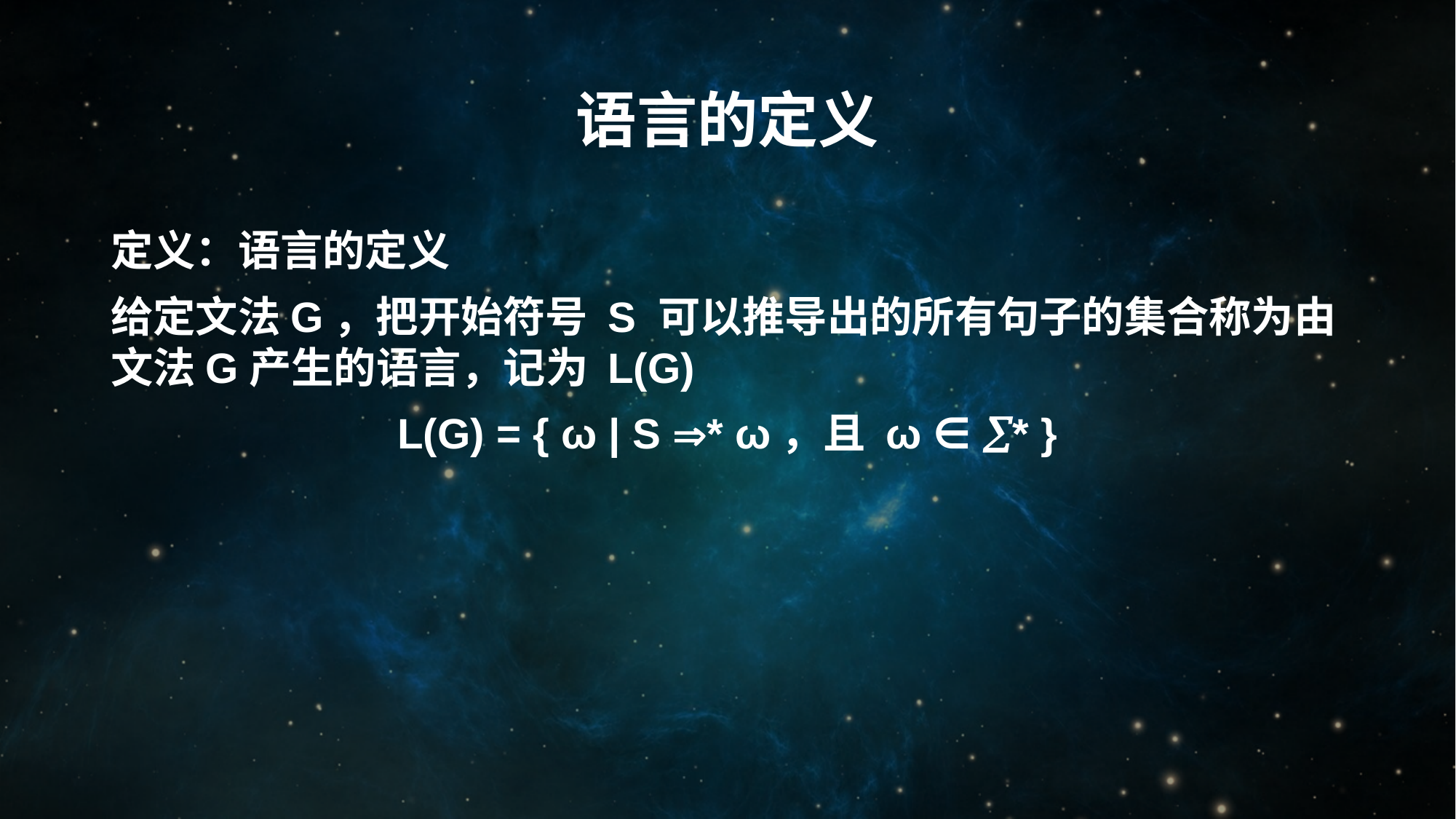

# 语言的定义
定义：语言的定义
给定文法G，把开始符号 S 可以推导出的所有句子的集合称为由文法G产生的语言，记为 L(G)
L(G) = { ω | S ⇒* ω，且 ω ∈ ∑* }